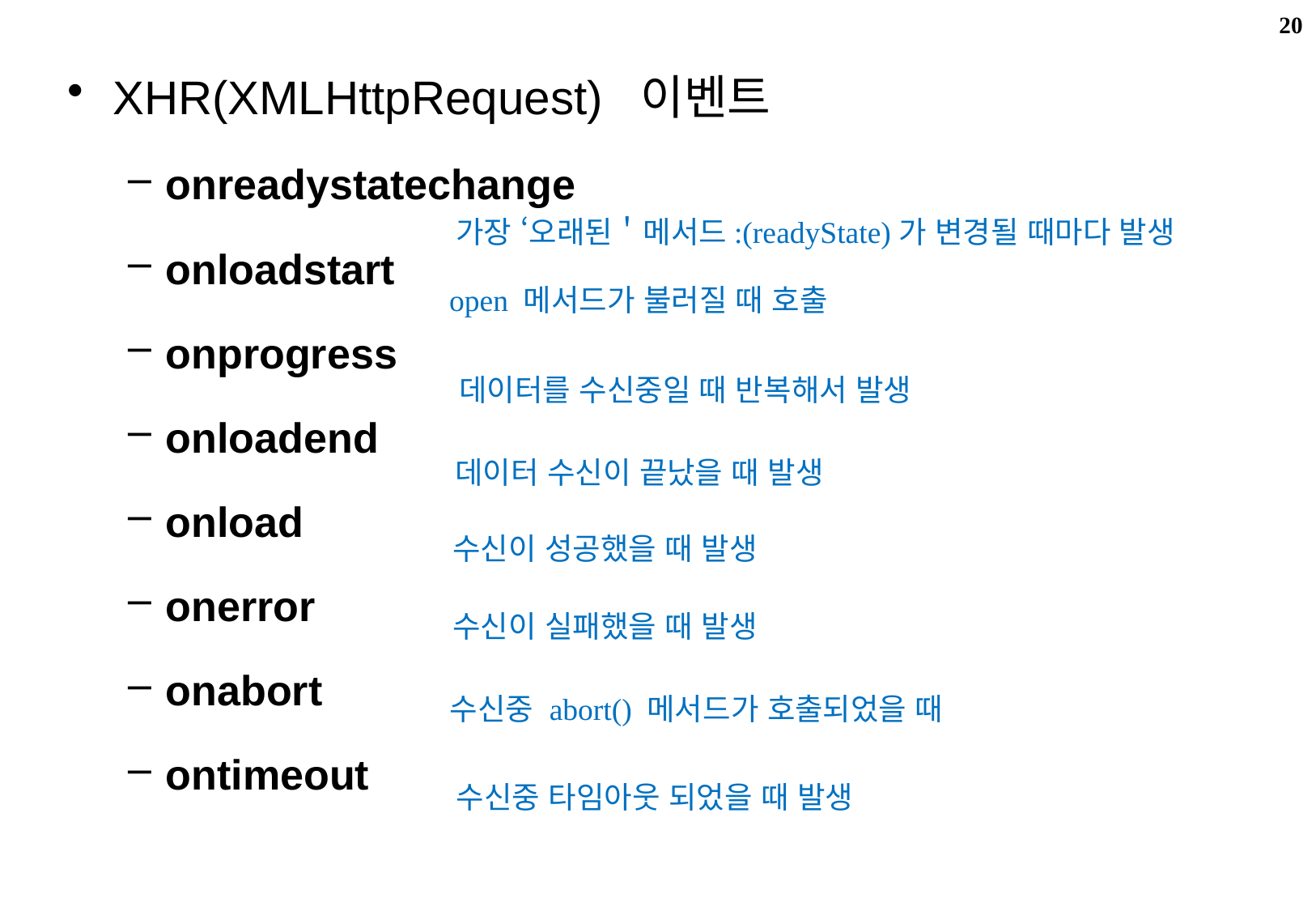

20
XHR(XMLHttpRequest)  이벤트
onreadystatechange
onloadstart
onprogress
onloadend
onload
onerror
onabort
ontimeout
가장 ‘오래된＇메서드:(readyState)가 변경될 때마다 발생
open 메서드가 불러질 때 호출
데이터를 수신중일 때 반복해서 발생
데이터 수신이 끝났을 때 발생
수신이 성공했을 때 발생
수신이 실패했을 때 발생
수신중 abort() 메서드가 호출되었을 때
수신중 타임아웃 되었을 때 발생